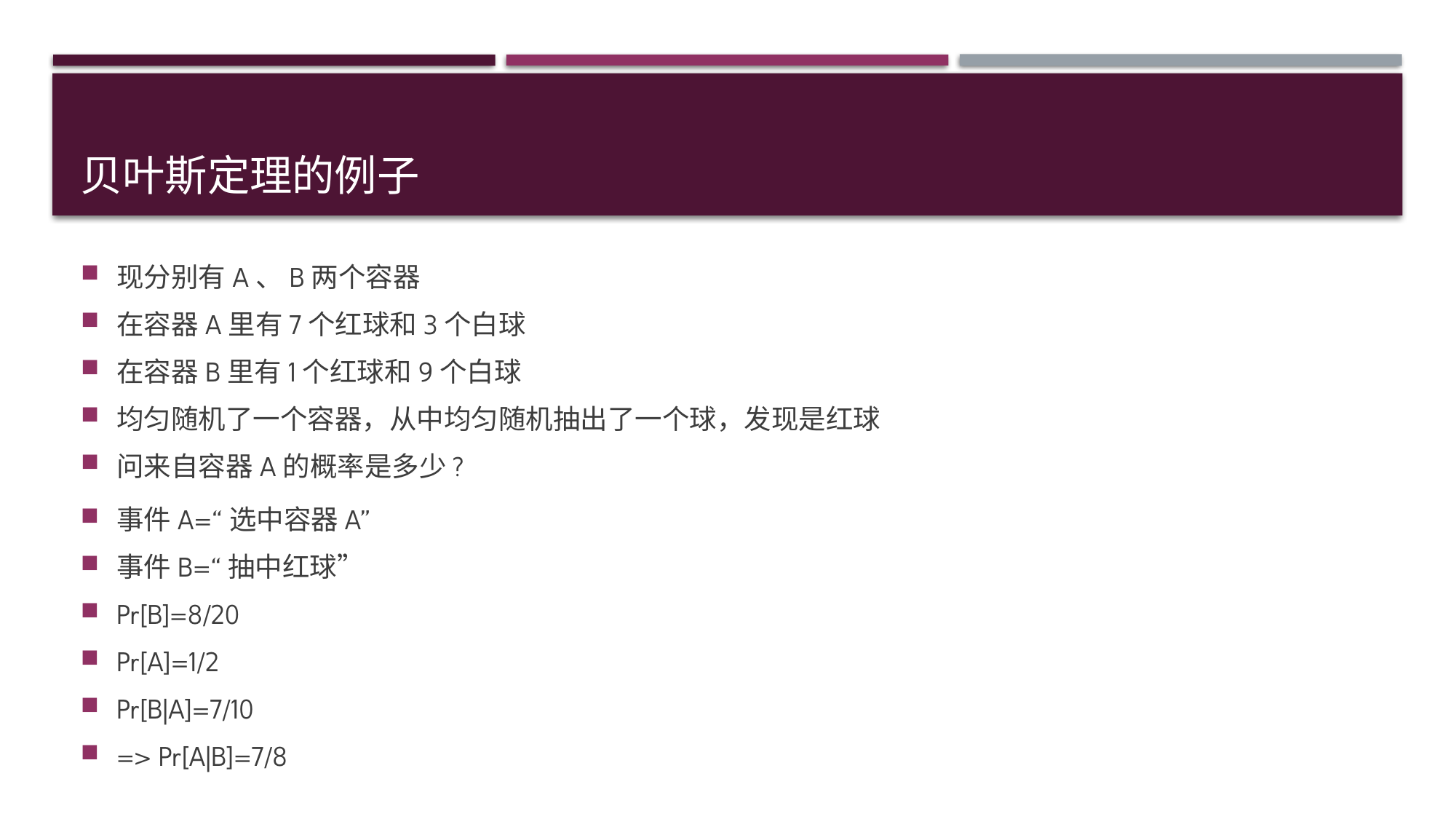

# 贝叶斯定理的例子
现分别有A、B两个容器
在容器A里有7个红球和3个白球
在容器B里有1个红球和9个白球
均匀随机了一个容器，从中均匀随机抽出了一个球，发现是红球
问来自容器A的概率是多少?

事件A=“选中容器A”
事件B=“抽中红球”
Pr[B]=8/20
Pr[A]=1/2
Pr[B|A]=7/10
=> Pr[A|B]=7/8